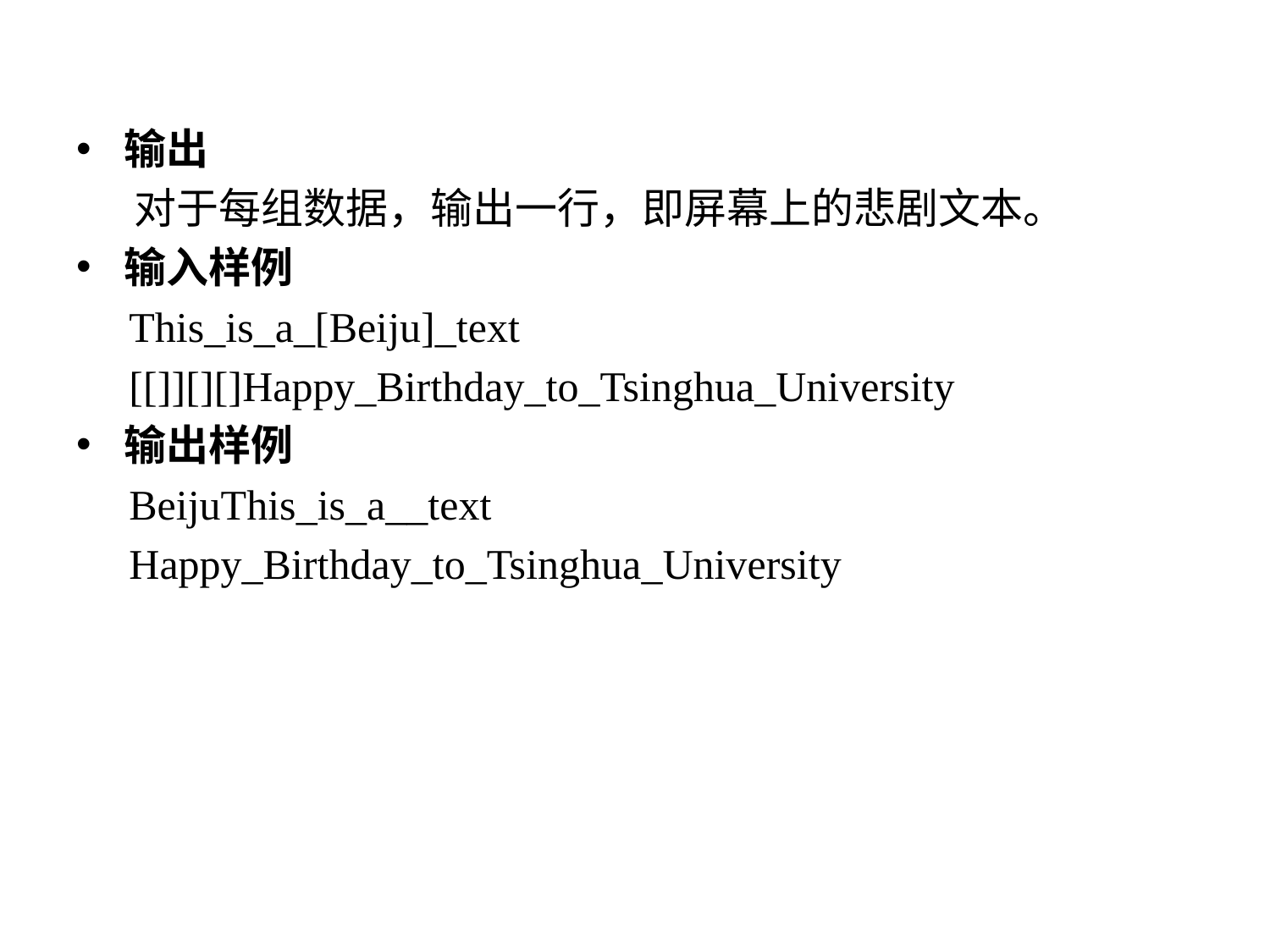

#
输出
     对于每组数据，输出一行，即屏幕上的悲剧文本。
输入样例
     This_is_a_[Beiju]_text
     [[]][][]Happy_Birthday_to_Tsinghua_University
输出样例
     BeijuThis_is_a__text
     Happy_Birthday_to_Tsinghua_University